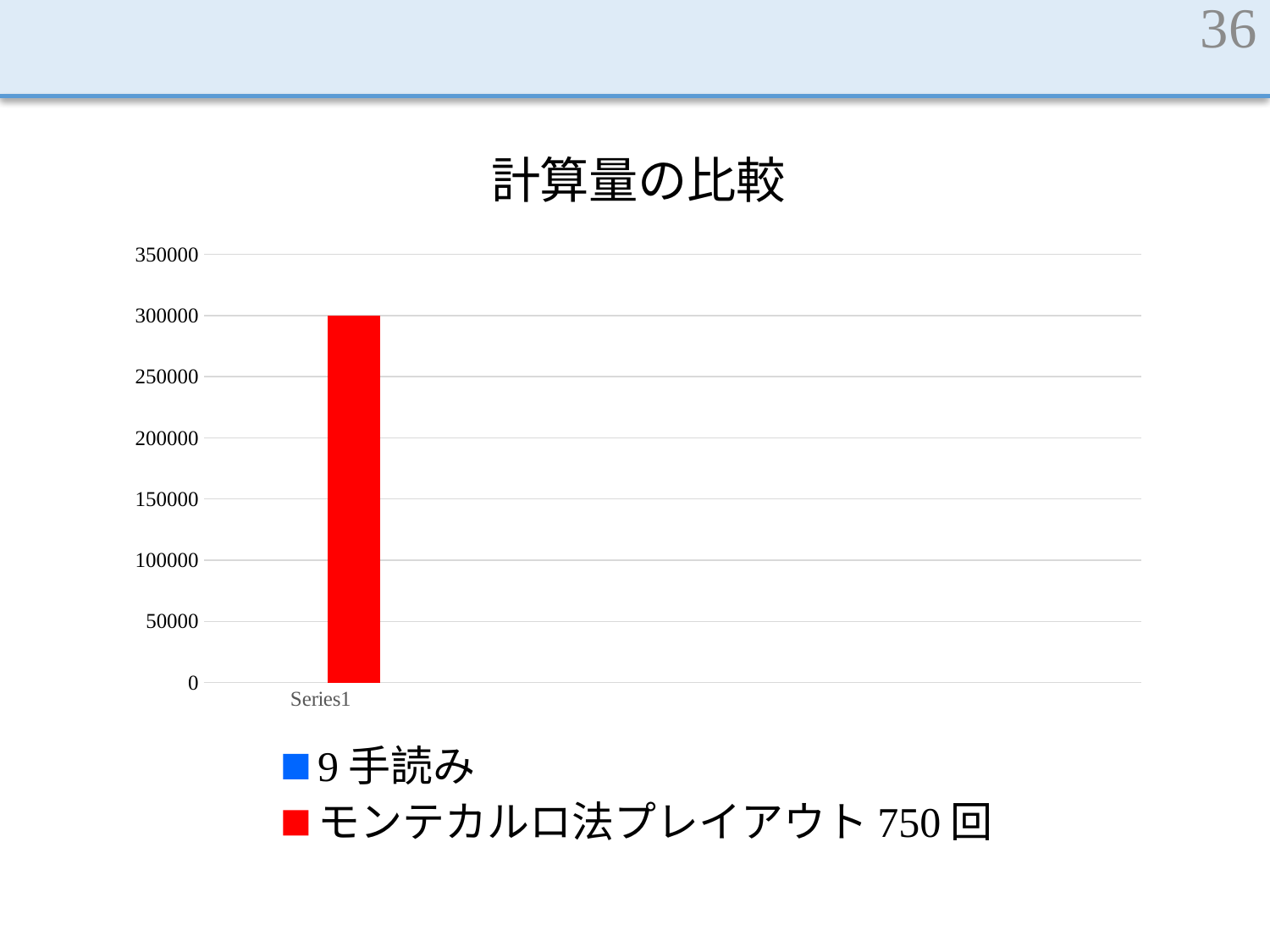

#
36

### Chart: 計算量の比較

| Category | 9手読み | モンテカルロ法プレイアウト750回 |
|---|---|---|
|  | 349524.0 | 300000.0 |